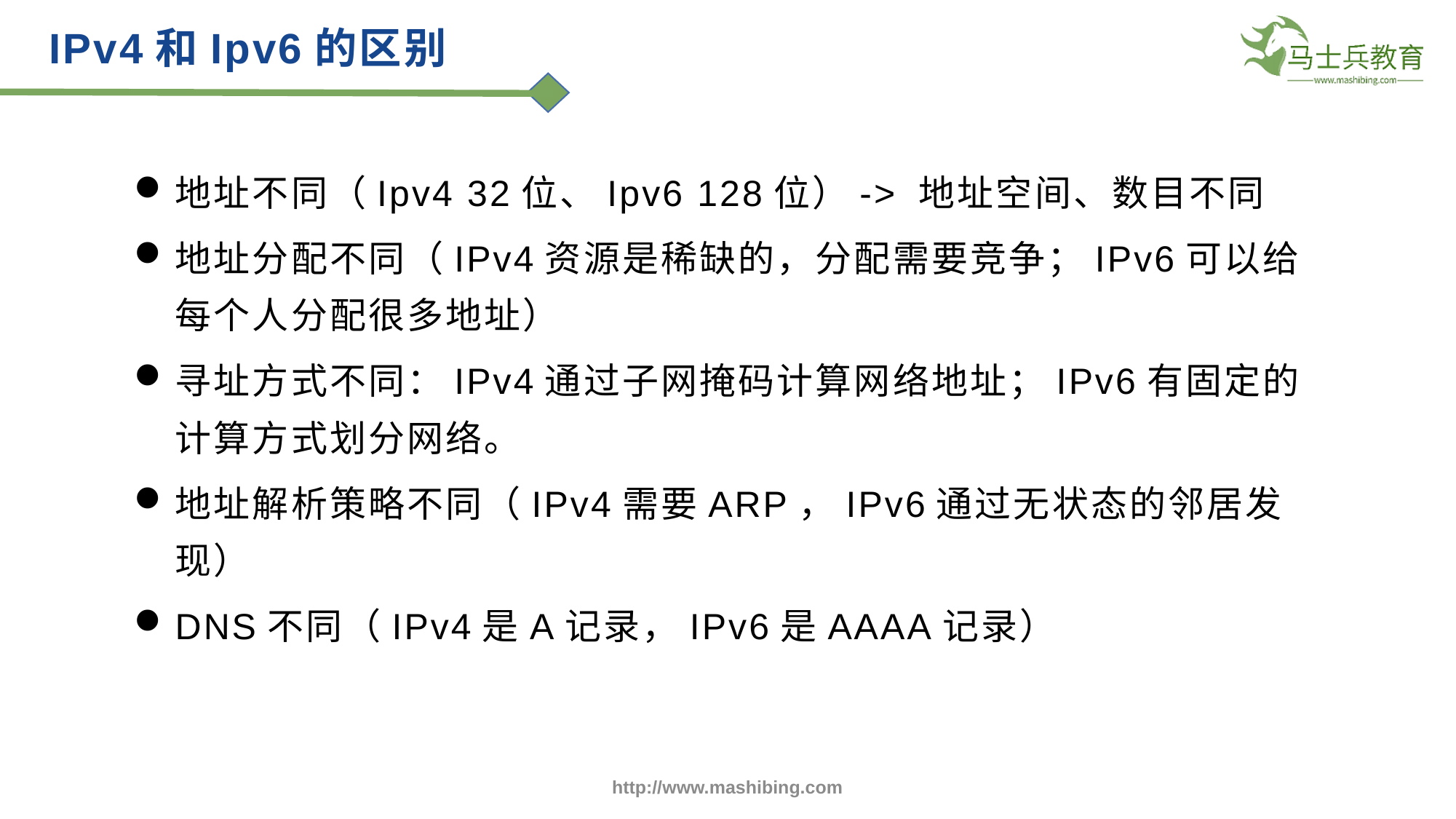

IPv4和Ipv6的区别
地址不同（Ipv4 32位、Ipv6 128位）-> 地址空间、数目不同
地址分配不同（IPv4资源是稀缺的，分配需要竞争；IPv6可以给每个人分配很多地址）
寻址方式不同：IPv4通过子网掩码计算网络地址；IPv6有固定的计算方式划分网络。
地址解析策略不同（IPv4需要ARP，IPv6通过无状态的邻居发现）
DNS不同（IPv4是A记录，IPv6是AAAA记录）